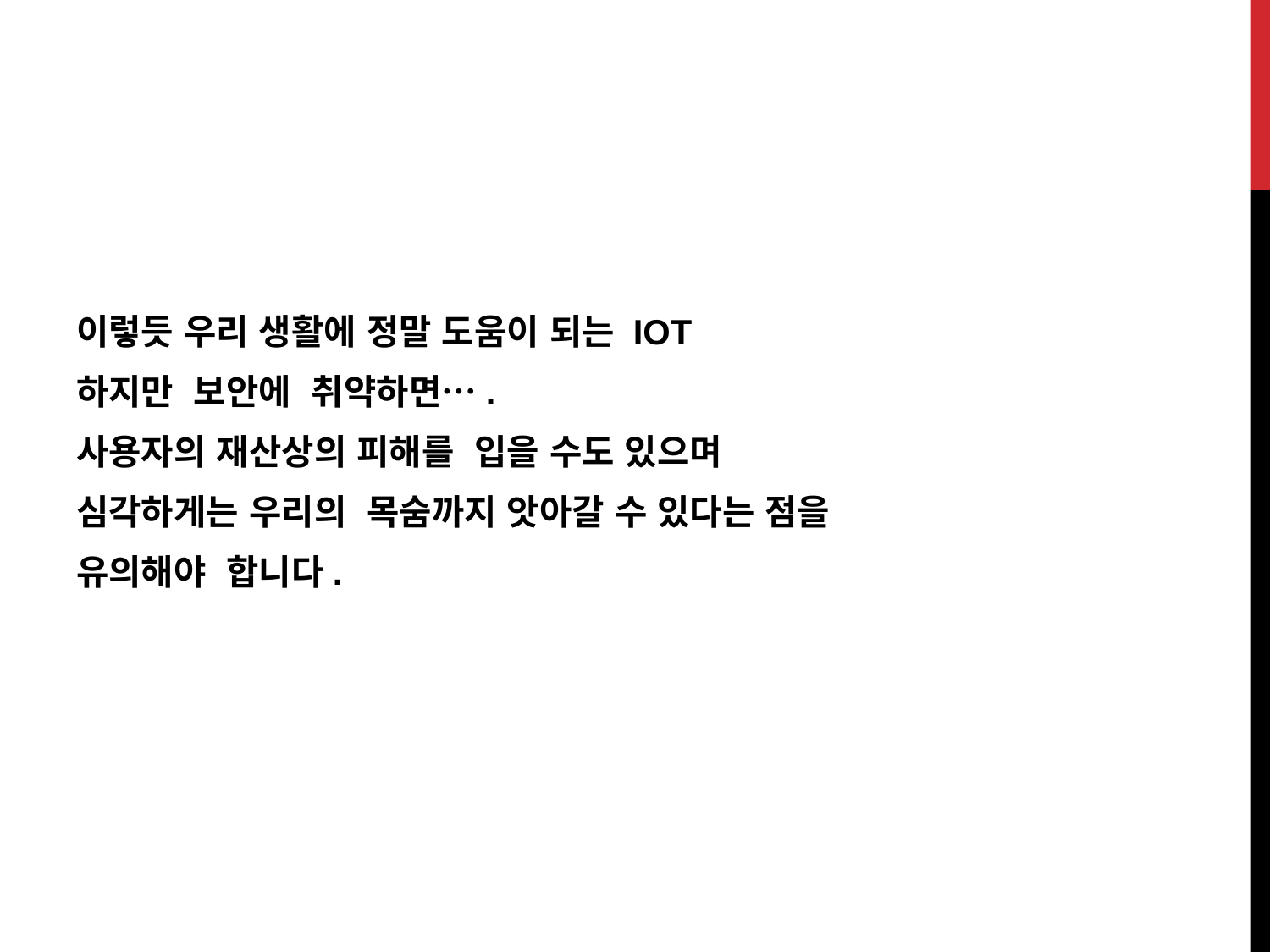

#

이렇듯 우리 생활에 정말 도움이 되는 IOT
하지만  보안에  취약하면….
사용자의 재산상의 피해를  입을 수도 있으며
심각하게는 우리의  목숨까지 앗아갈 수 있다는 점을
유의해야  합니다.